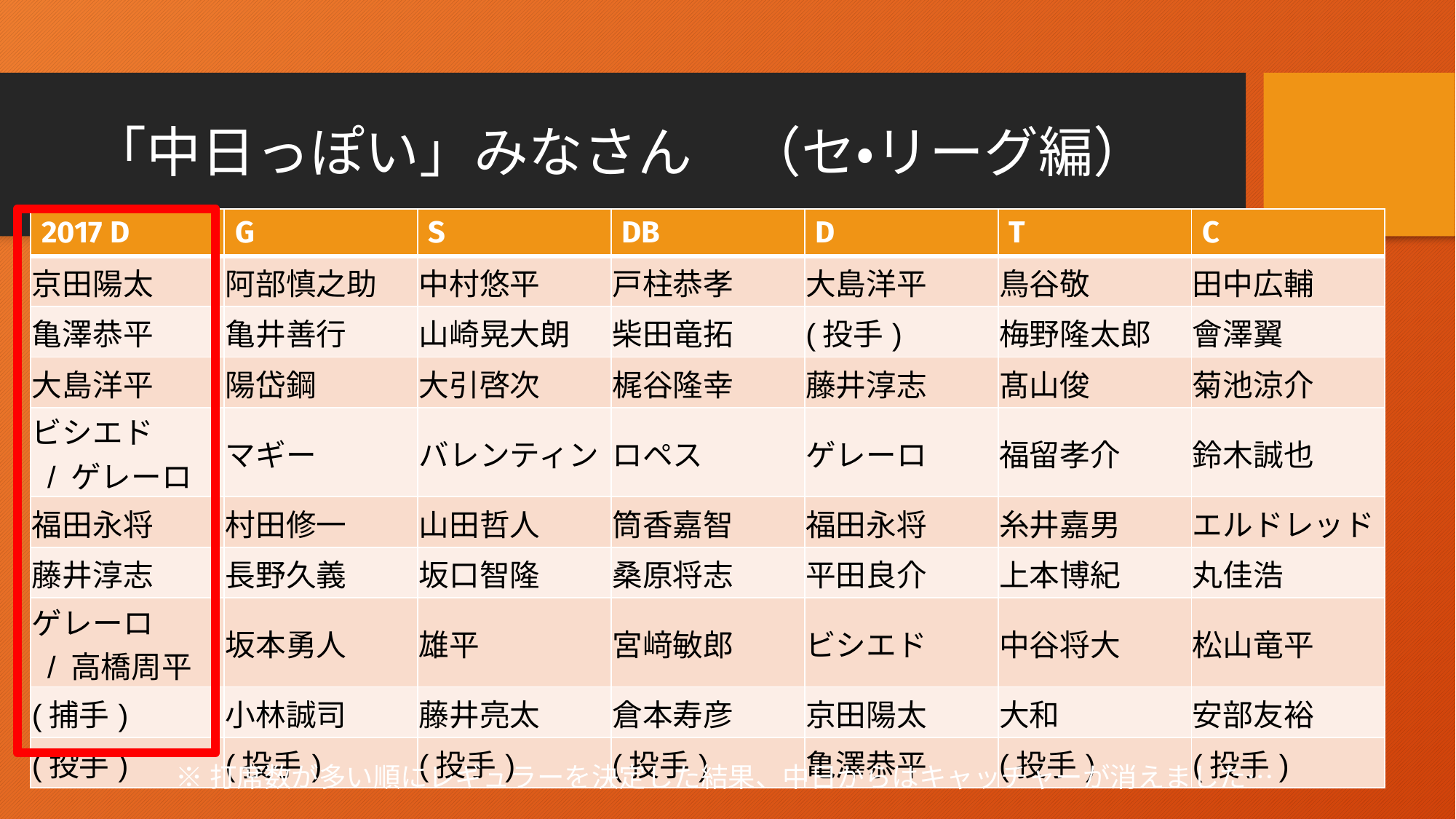

# 「中日っぽい」みなさん　（セ・リーグ編）
| 2017 D | G | S | DB | D | T | C |
| --- | --- | --- | --- | --- | --- | --- |
| 京田陽太 | 阿部慎之助 | 中村悠平 | 戸柱恭孝 | 大島洋平 | 鳥谷敬 | 田中広輔 |
| 亀澤恭平 | 亀井善行 | 山崎晃大朗 | 柴田竜拓 | (投手) | 梅野隆太郎 | 會澤翼 |
| 大島洋平 | 陽岱鋼 | 大引啓次 | 梶谷隆幸 | 藤井淳志 | 髙山俊 | 菊池涼介 |
| ビシエド / ゲレーロ | マギー | バレンティン | ロペス | ゲレーロ | 福留孝介 | 鈴木誠也 |
| 福田永将 | 村田修一 | 山田哲人 | 筒香嘉智 | 福田永将 | 糸井嘉男 | エルドレッド |
| 藤井淳志 | 長野久義 | 坂口智隆 | 桑原将志 | 平田良介 | 上本博紀 | 丸佳浩 |
| ゲレーロ / 高橋周平 | 坂本勇人 | 雄平 | 宮﨑敏郎 | ビシエド | 中谷将大 | 松山竜平 |
| (捕手) | 小林誠司 | 藤井亮太 | 倉本寿彦 | 京田陽太 | 大和 | 安部友裕 |
| (投手) | (投手) | (投手) | (投手) | 亀澤恭平 | (投手) | (投手) |

※打席数が多い順にレギュラーを決定した結果、中日からはキャッチャーが消えました…